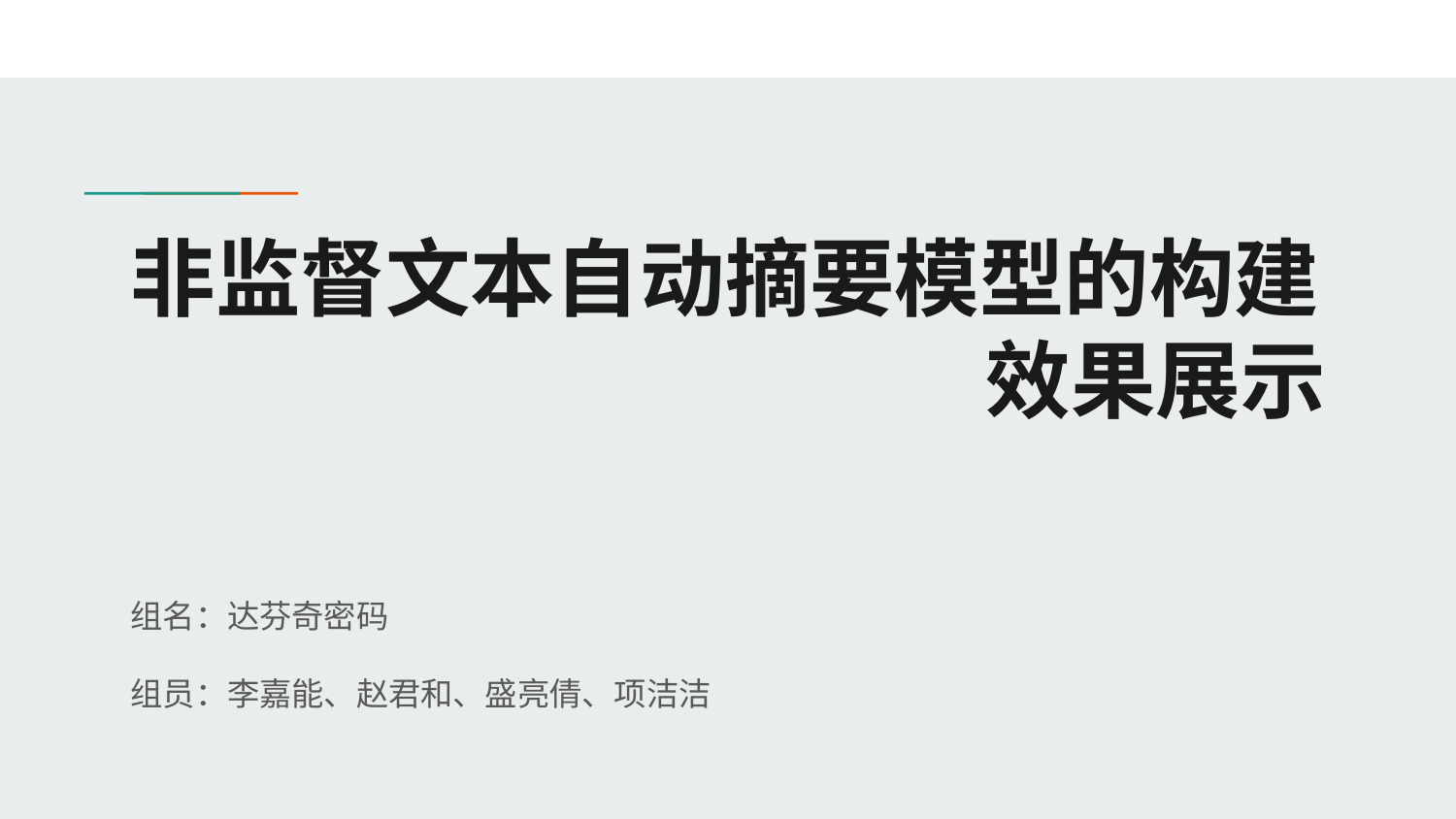

# 非监督文本自动摘要模型的构建
效果展示
组名：达芬奇密码

组员：李嘉能、赵君和、盛亮倩、项洁洁